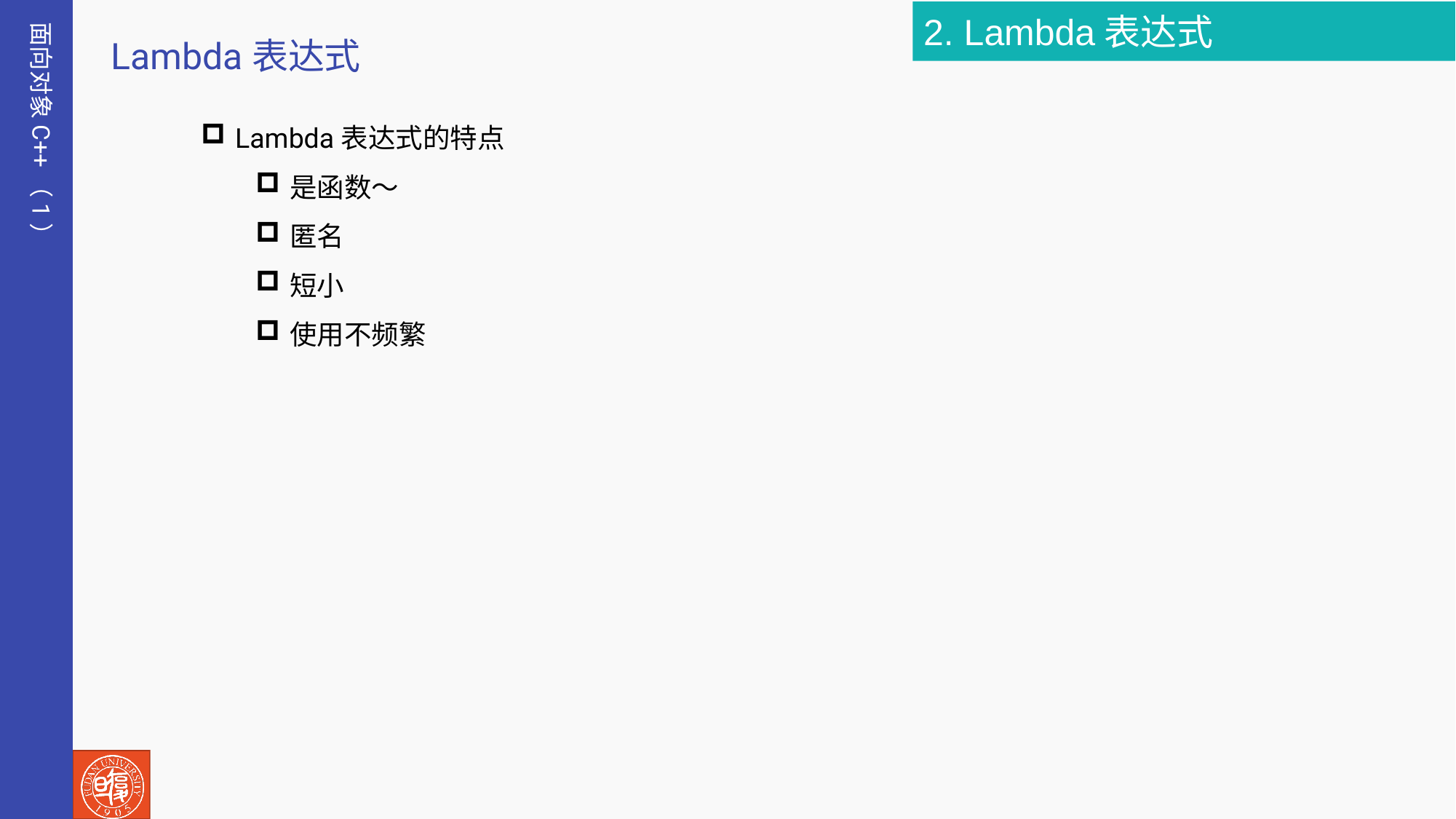

2. Lambda表达式
面向对象C++（1）
Lambda表达式
Lambda表达式的特点
是函数～
匿名
短小
使用不频繁